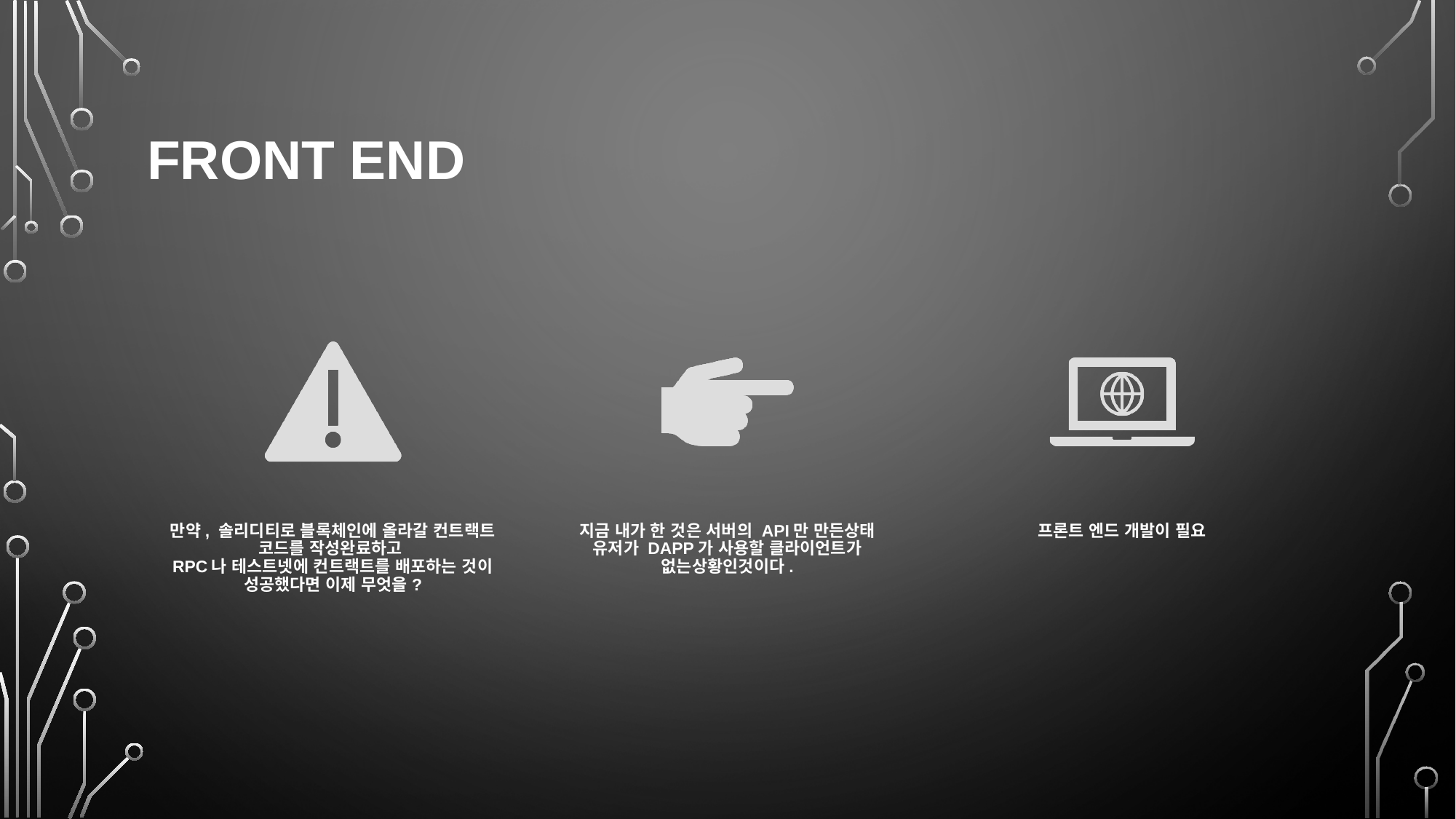

# FRONT END
만약, 솔리디티로 블록체인에 올라갈 컨트랙트 코드를 작성완료하고
RPC나 테스트넷에 컨트랙트를 배포하는 것이 성공했다면 이제 무엇을?
지금 내가 한 것은 서버의 API만 만든상태
유저가 DAPP가 사용할 클라이언트가 없는상황인것이다.
프론트 엔드 개발이 필요